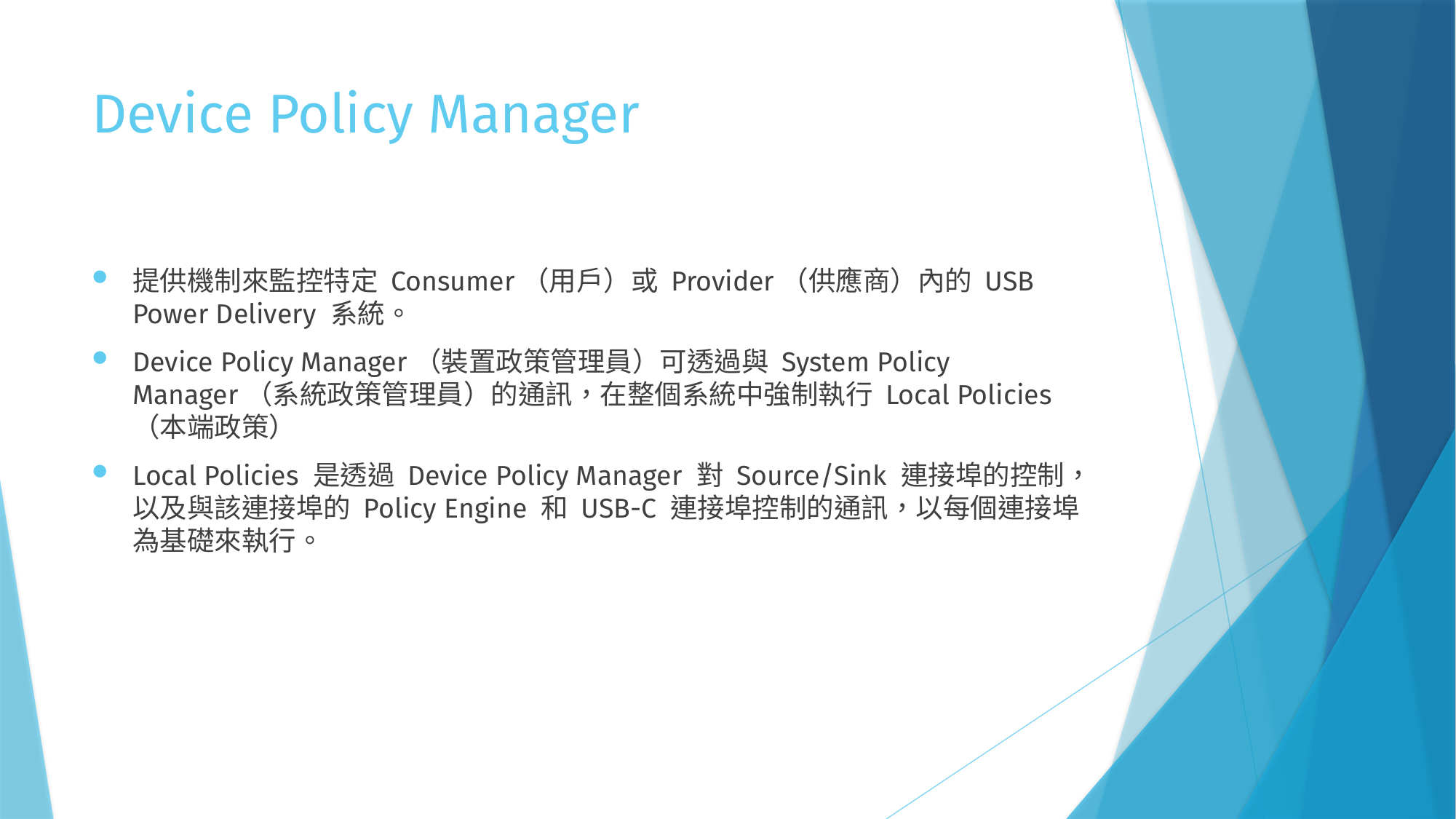

# Device Policy Manager
提供機制來監控特定 Consumer（用戶）或 Provider（供應商）內的 USB Power Delivery 系統。
Device Policy Manager（裝置政策管理員）可透過與 System Policy Manager（系統政策管理員）的通訊，在整個系統中強制執行 Local Policies（本端政策）
Local Policies 是透過 Device Policy Manager 對 Source/Sink 連接埠的控制，以及與該連接埠的 Policy Engine 和 USB-C 連接埠控制的通訊，以每個連接埠為基礎來執行。